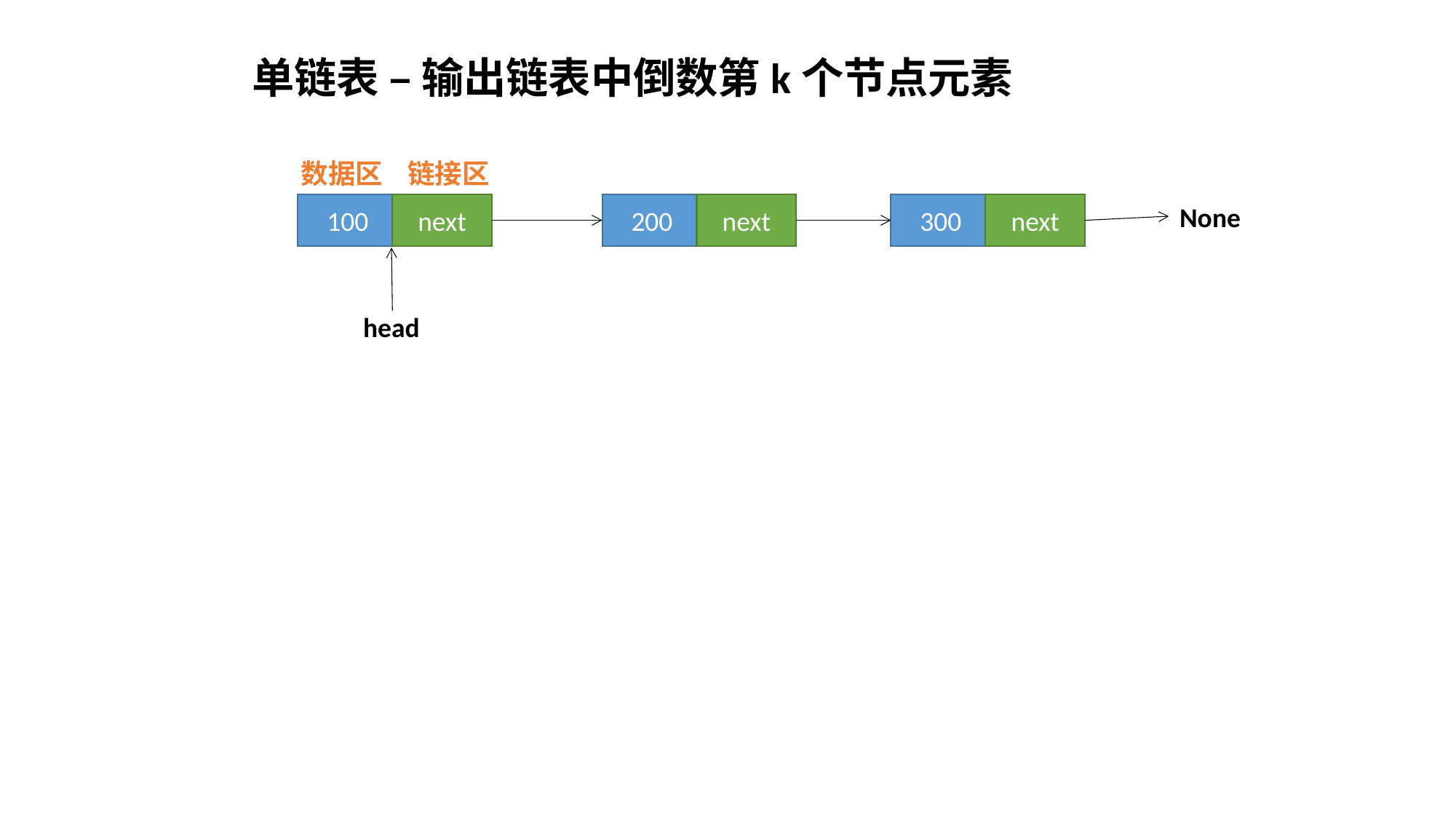

单链表 – 输出链表中倒数第k个节点元素
数据区    链接区
100
next
200
next
300
next
None
head